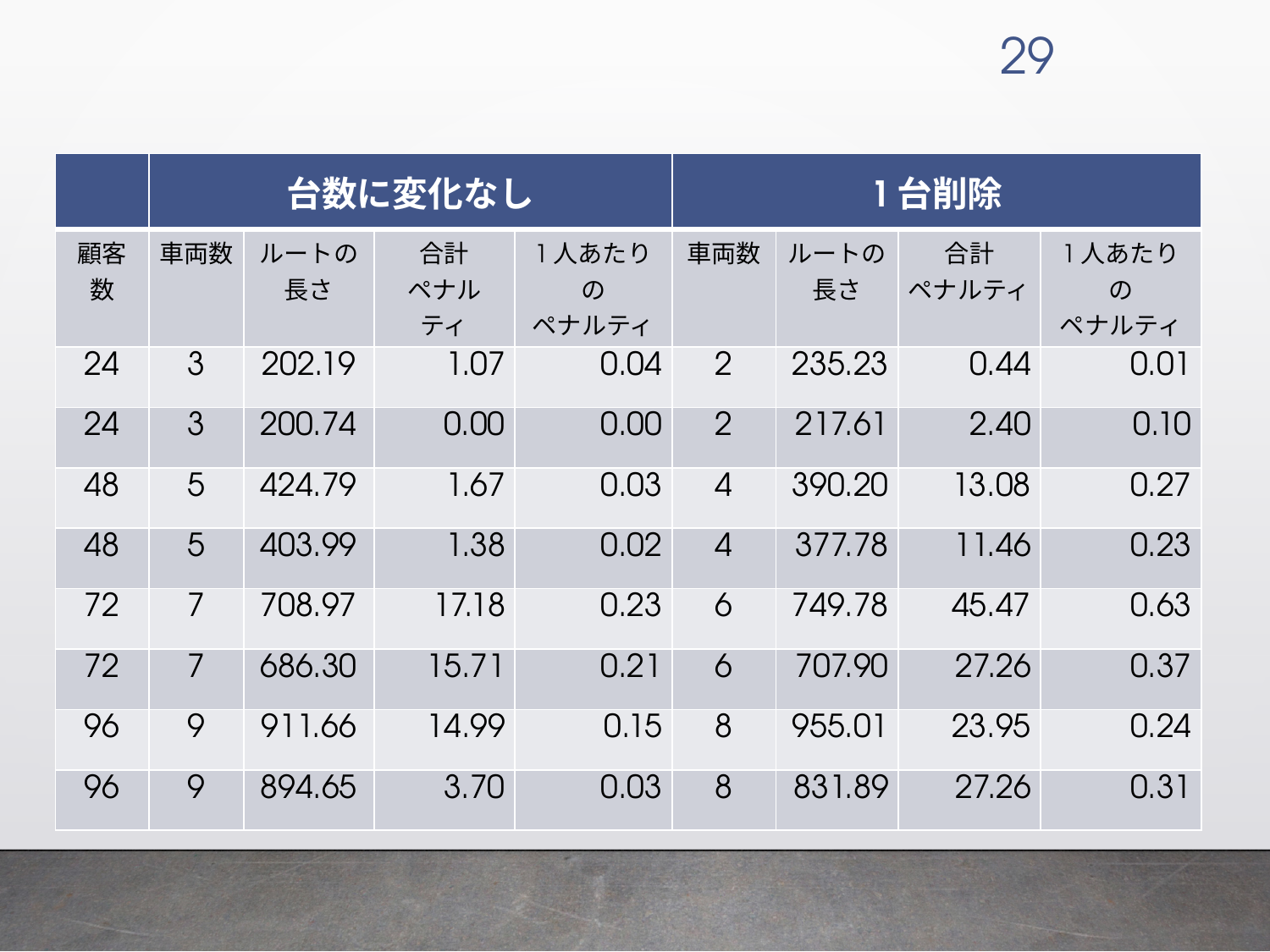

29
|  | 台数に変化なし |  |  |  | 1台削除 |  |  |  |
| --- | --- | --- | --- | --- | --- | --- | --- | --- |
| 顧客数 | 車両数 | ルートの長さ | 合計 ペナルティ | 1人あたりの ペナルティ | 車両数 | ルートの 長さ | 合計 ペナルティ | 1人あたりの ペナルティ |
| 24 | 3 | 202.19 | 1.07 | 0.04 | 2 | 235.23 | 0.44 | 0.01 |
| 24 | 3 | 200.74 | 0.00 | 0.00 | 2 | 217.61 | 2.40 | 0.10 |
| 48 | 5 | 424.79 | 1.67 | 0.03 | 4 | 390.20 | 13.08 | 0.27 |
| 48 | 5 | 403.99 | 1.38 | 0.02 | 4 | 377.78 | 11.46 | 0.23 |
| 72 | 7 | 708.97 | 17.18 | 0.23 | 6 | 749.78 | 45.47 | 0.63 |
| 72 | 7 | 686.30 | 15.71 | 0.21 | 6 | 707.90 | 27.26 | 0.37 |
| 96 | 9 | 911.66 | 14.99 | 0.15 | 8 | 955.01 | 23.95 | 0.24 |
| 96 | 9 | 894.65 | 3.70 | 0.03 | 8 | 831.89 | 27.26 | 0.31 |